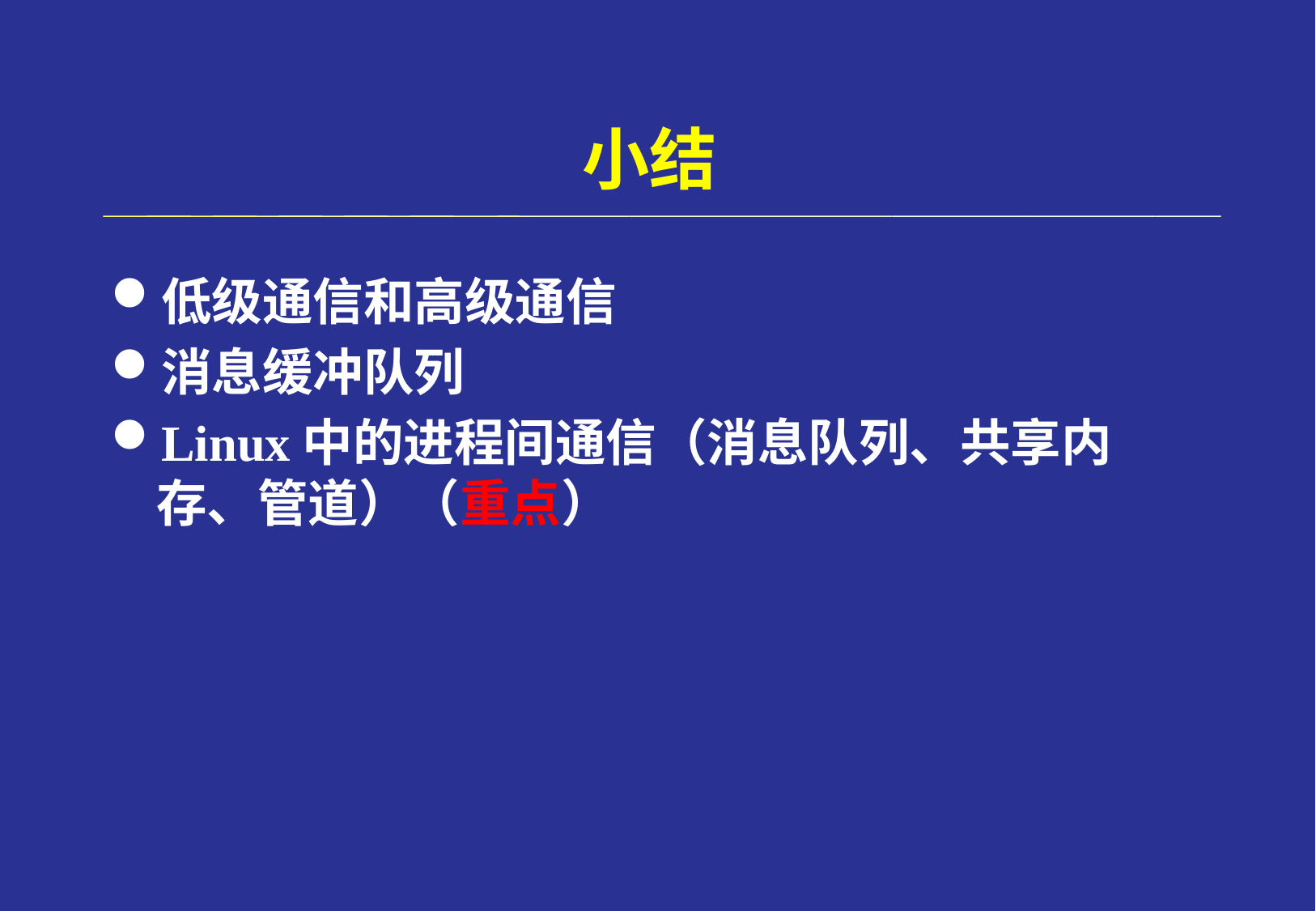

# 小结
低级通信和高级通信
消息缓冲队列
Linux中的进程间通信（消息队列、共享内存、管道）（重点）